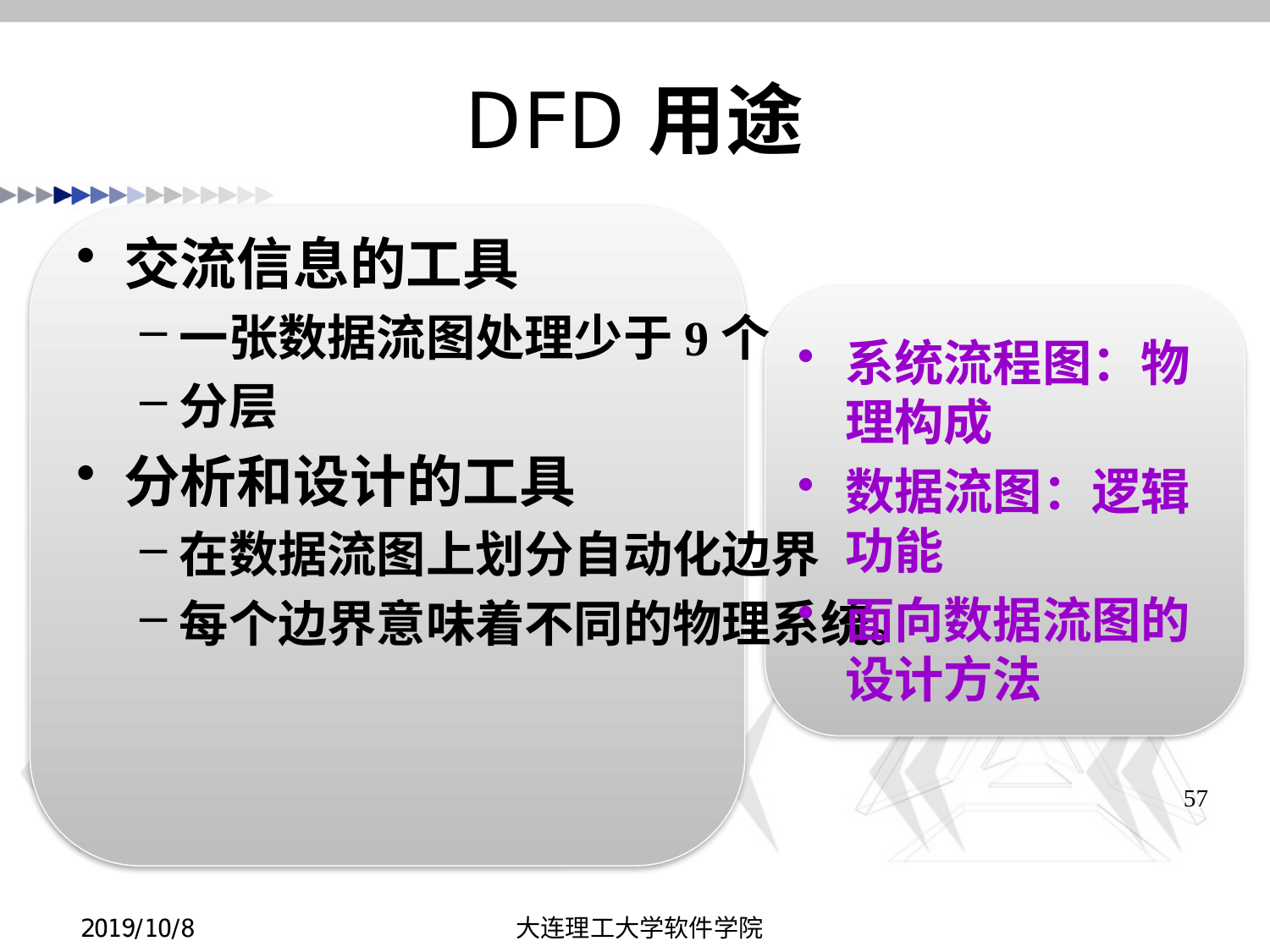

# DFD用途

交流信息的工具
一张数据流图处理少于9个
分层
分析和设计的工具
在数据流图上划分自动化边界
每个边界意味着不同的物理系统。

系统流程图：物理构成
数据流图：逻辑功能
面向数据流图的设计方法
57
2019/10/8
大连理工大学软件学院